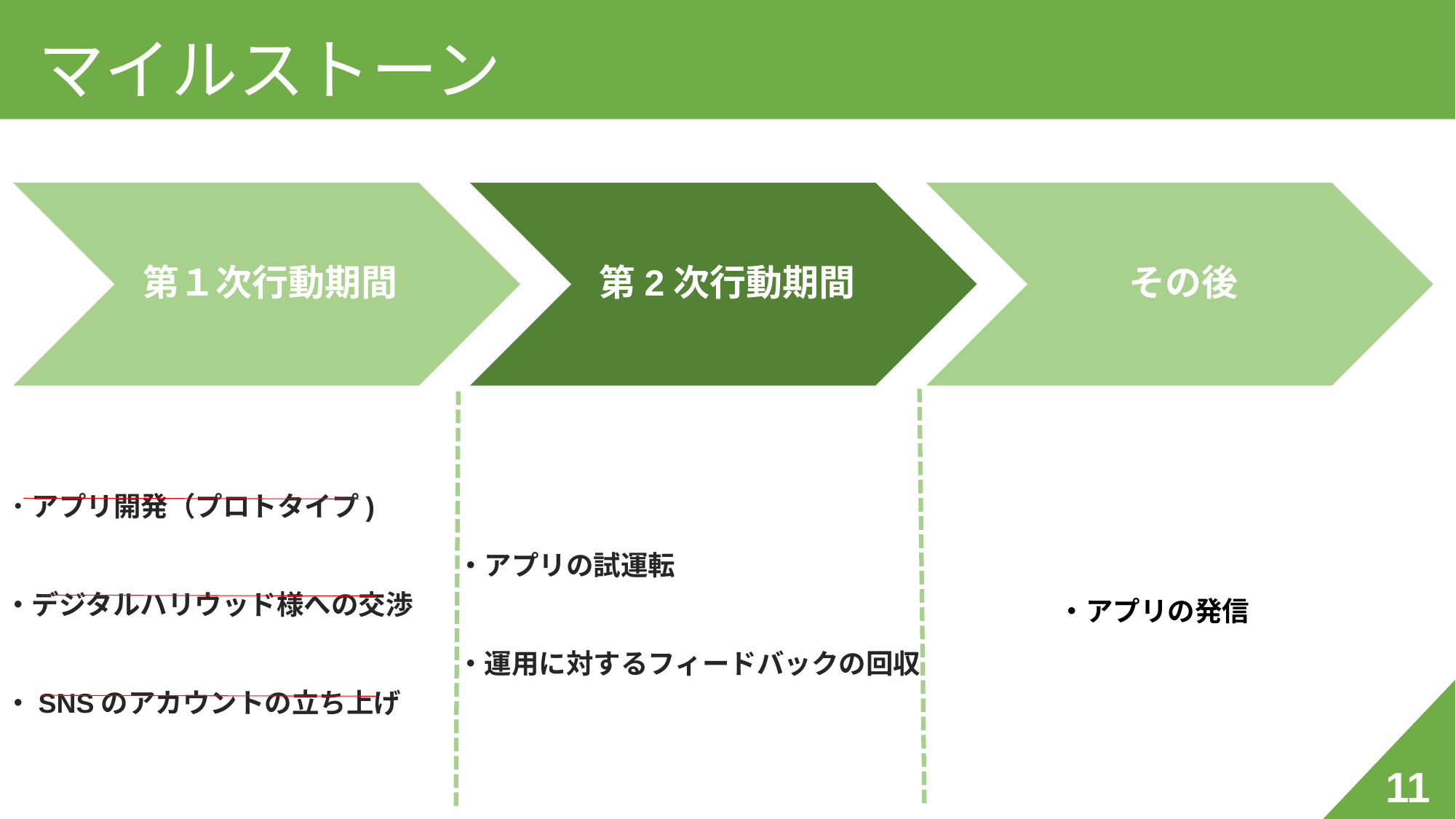

マイルストーン
第１次行動期間
第2次行動期間
その後
・アプリ開発（プロトタイプ)

・デジタルハリウッド様への交渉

・SNSのアカウントの立ち上げ

・アプリの試運転

・運用に対するフィードバックの回収

・アプリの発信

11